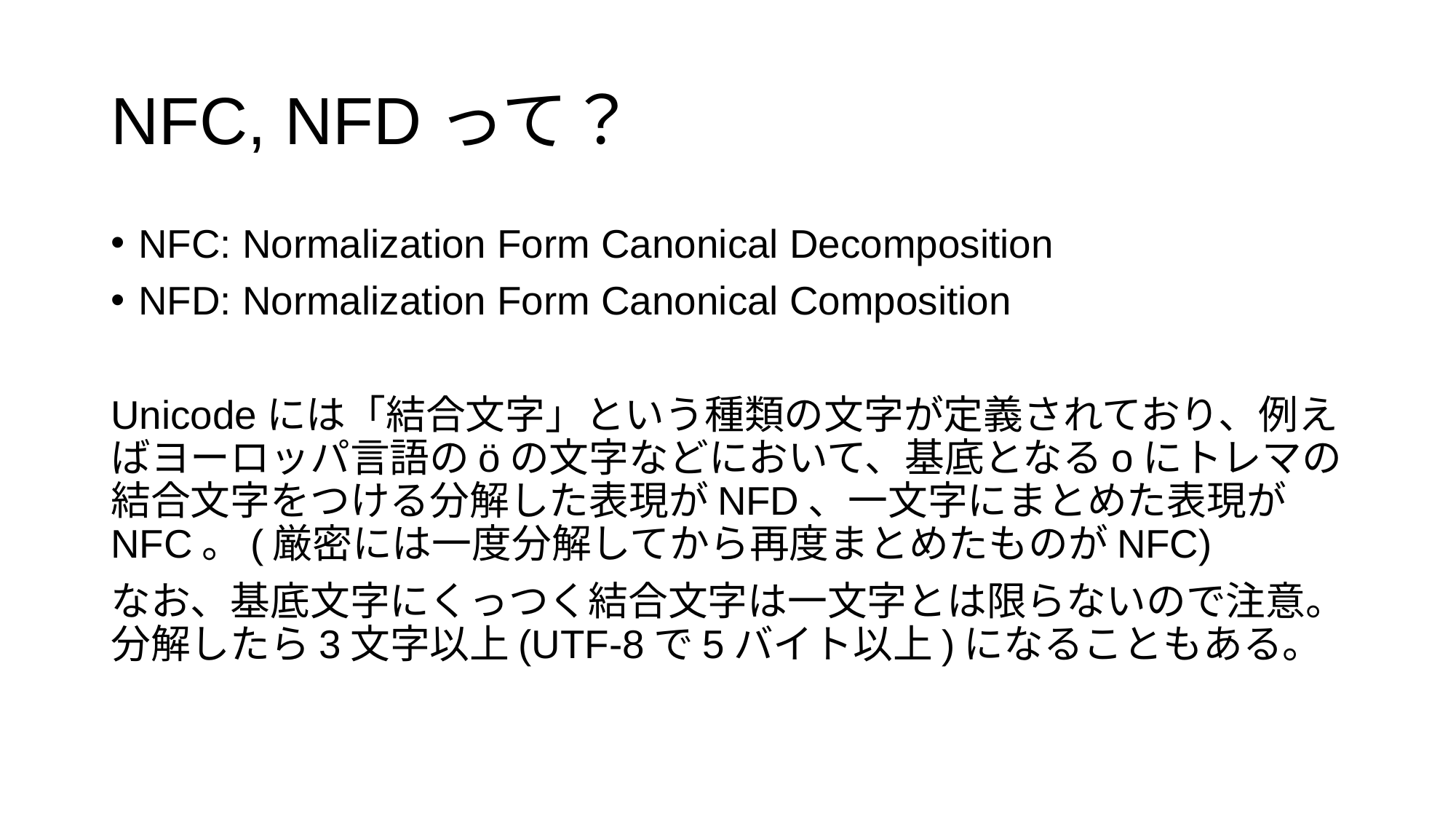

# NFC, NFDって？
NFC: Normalization Form Canonical Decomposition
NFD: Normalization Form Canonical Composition

Unicodeには「結合文字」という種類の文字が定義されており、例えばヨーロッパ言語のöの文字などにおいて、基底となるoにトレマの結合文字をつける分解した表現がNFD、一文字にまとめた表現がNFC。(厳密には一度分解してから再度まとめたものがNFC)
なお、基底文字にくっつく結合文字は一文字とは限らないので注意。分解したら3文字以上(UTF-8で5バイト以上)になることもある。